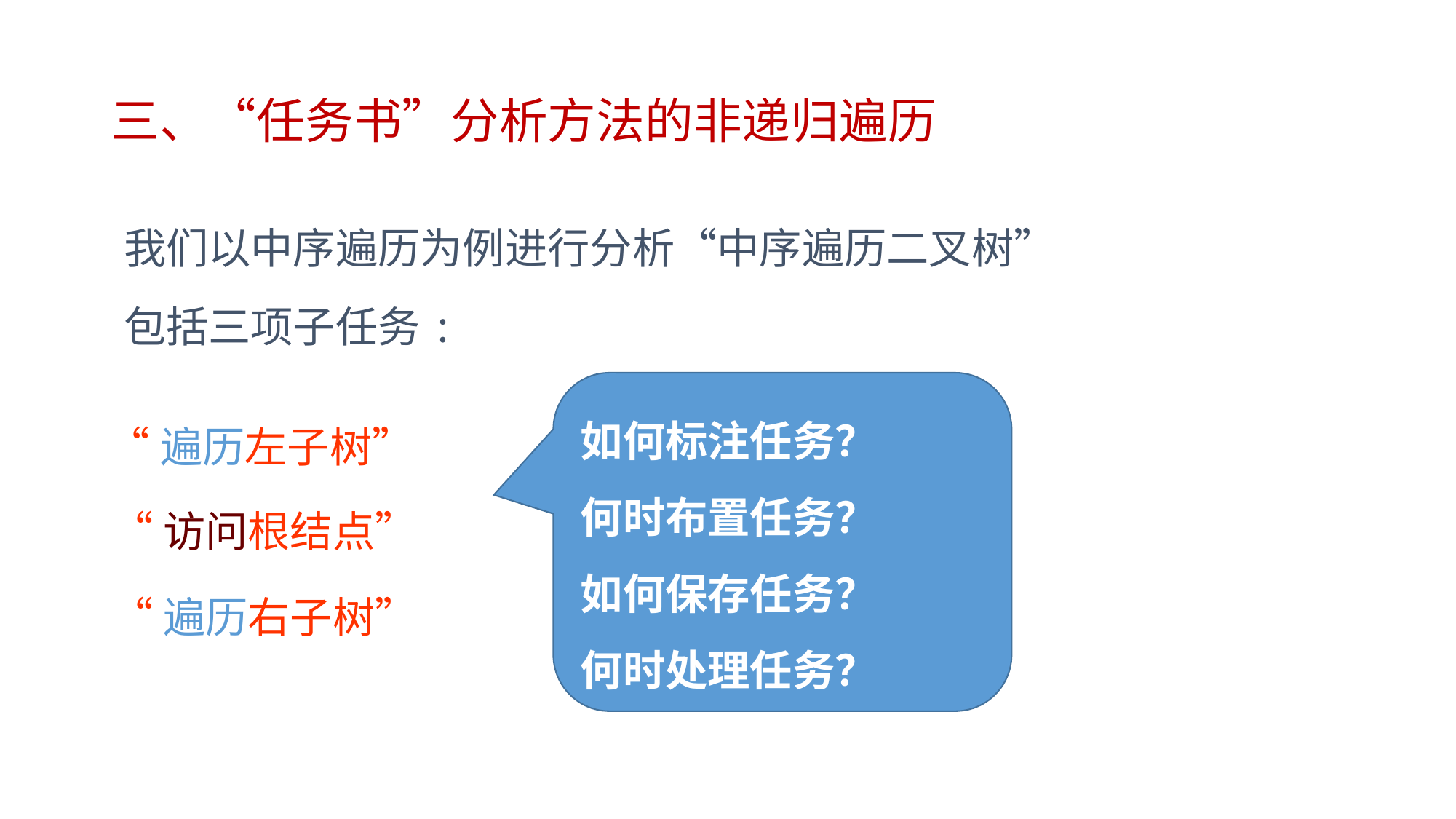

# 三、“任务书”分析方法的非递归遍历
我们以中序遍历为例进行分析“中序遍历二叉树”
包括三项子任务:

如何标注任务？
何时布置任务？
如何保存任务？
何时处理任务？
“遍历左子树”
“访问根结点”
“遍历右子树”